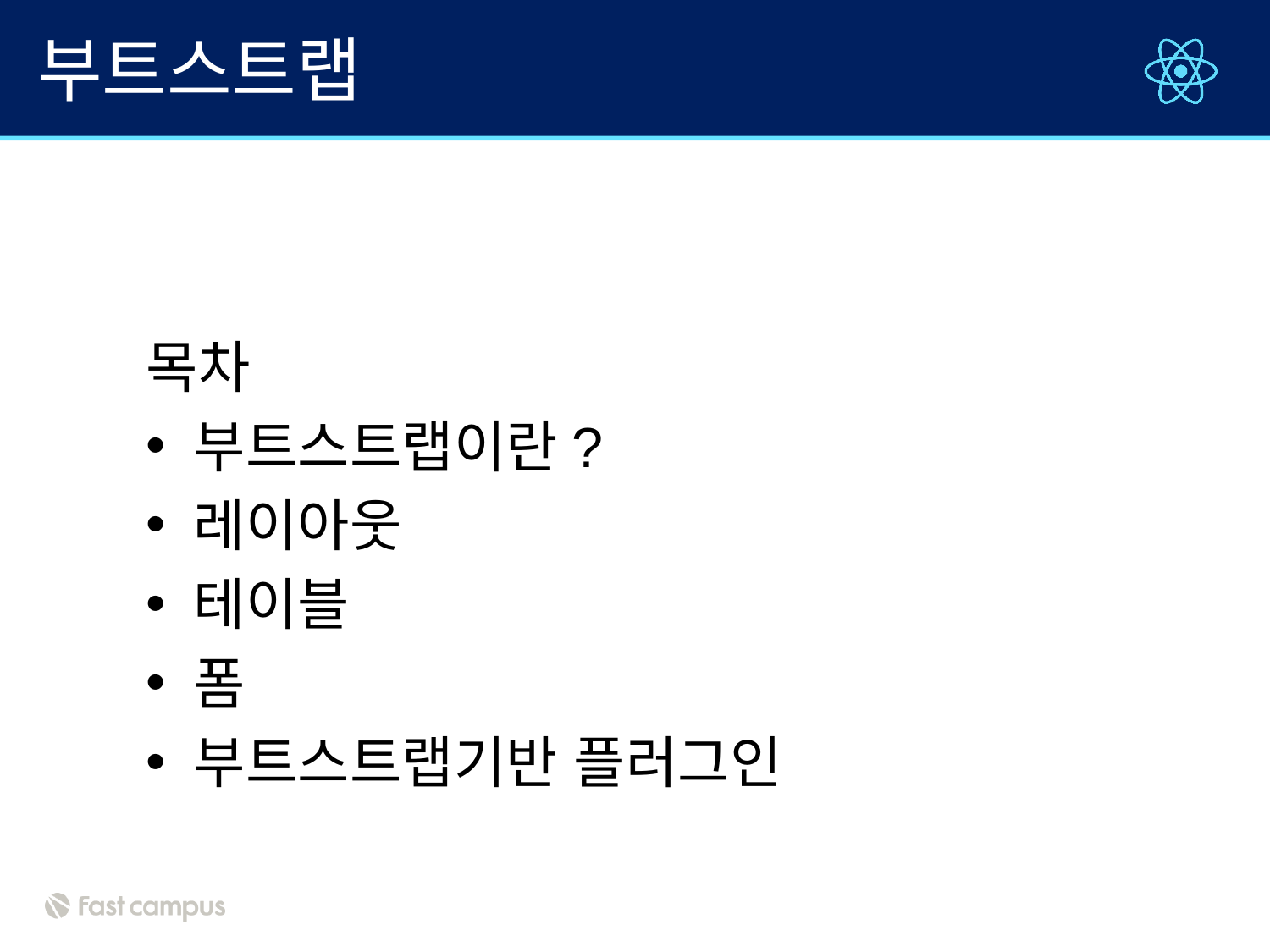

# 부트스트랩

목차
부트스트랩이란?
레이아웃
테이블
폼
부트스트랩기반 플러그인